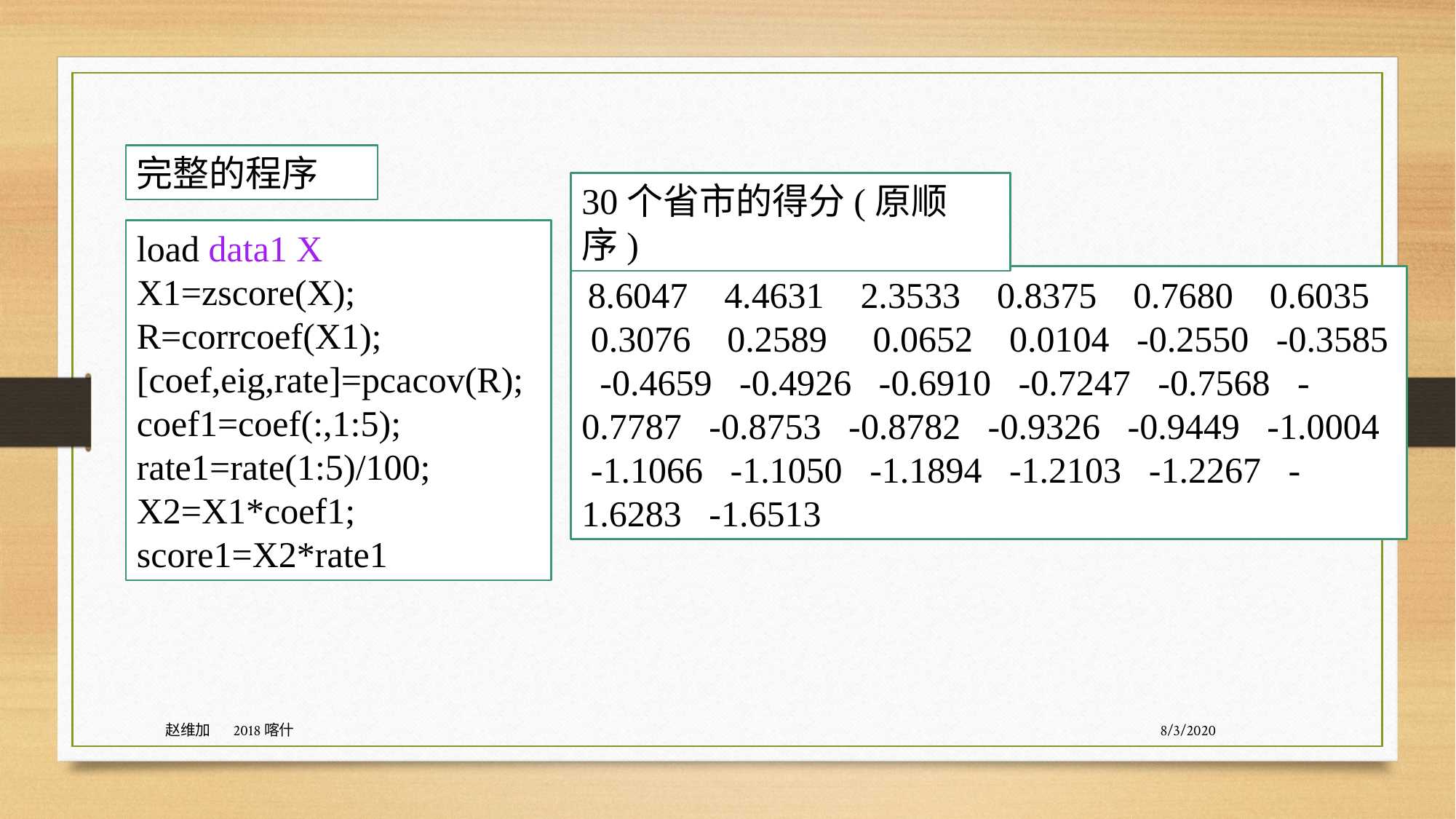

完整的程序
30个省市的得分(原顺序)
load data1 X
X1=zscore(X);
R=corrcoef(X1);
[coef,eig,rate]=pcacov(R);
coef1=coef(:,1:5);
rate1=rate(1:5)/100;
X2=X1*coef1;
score1=X2*rate1
 8.6047    4.4631    2.3533    0.8375    0.7680    0.6035    0.3076    0.2589     0.0652    0.0104   -0.2550   -0.3585   -0.4659   -0.4926   -0.6910   -0.7247   -0.7568   -0.7787   -0.8753   -0.8782   -0.9326   -0.9449   -1.0004   -1.1066   -1.1050   -1.1894   -1.2103   -1.2267   -1.6283   -1.6513
赵维加    2018喀什
8/3/2020